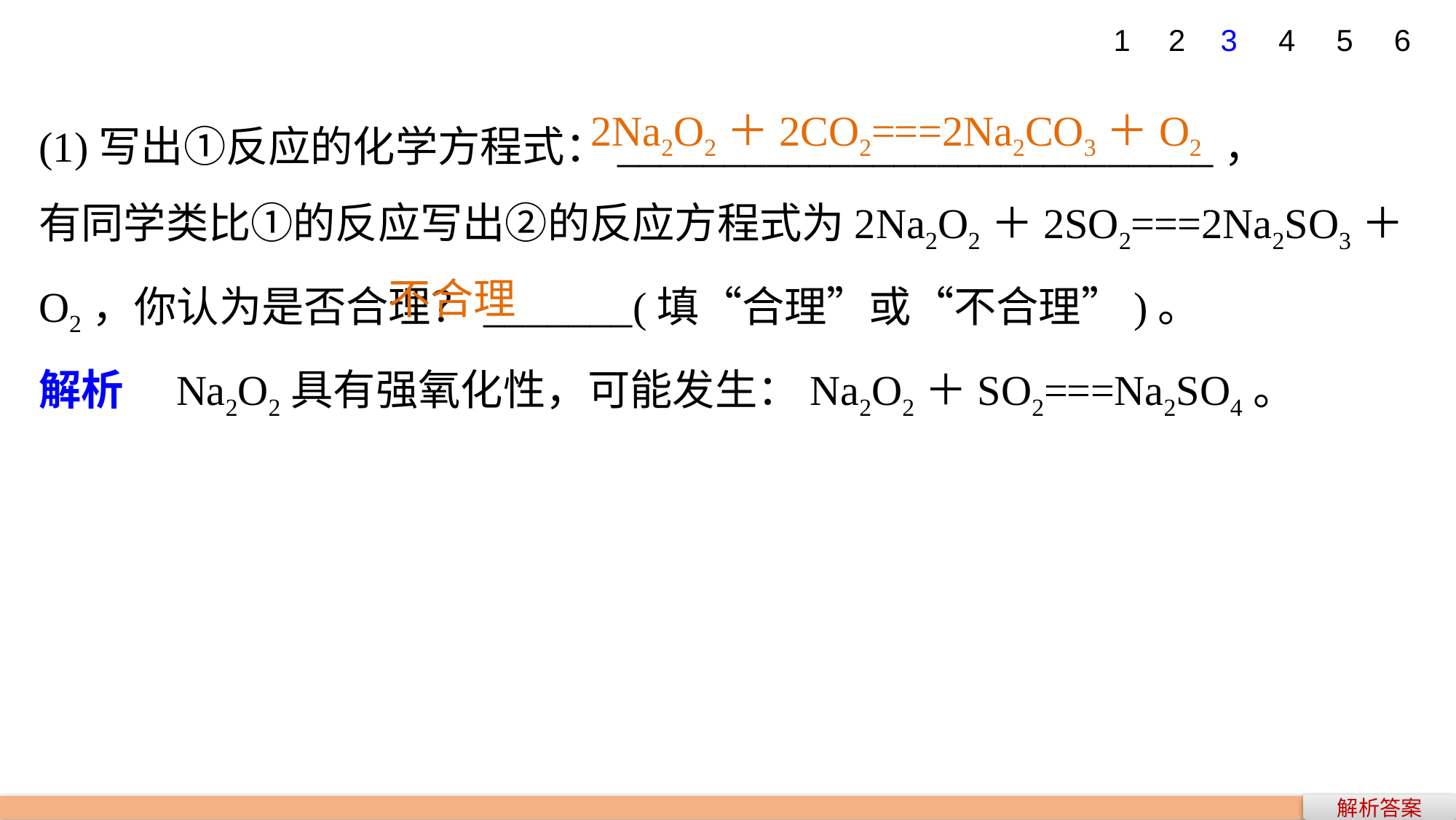

1
2
3
4
5
6
(1)写出①反应的化学方程式：____________________________，
有同学类比①的反应写出②的反应方程式为2Na2O2＋2SO2===2Na2SO3＋O2，你认为是否合理？_______(填“合理”或“不合理”)。
解析　Na2O2具有强氧化性，可能发生：Na2O2＋SO2===Na2SO4。
2Na2O2＋2CO2===2Na2CO3＋O2
不合理
解析答案